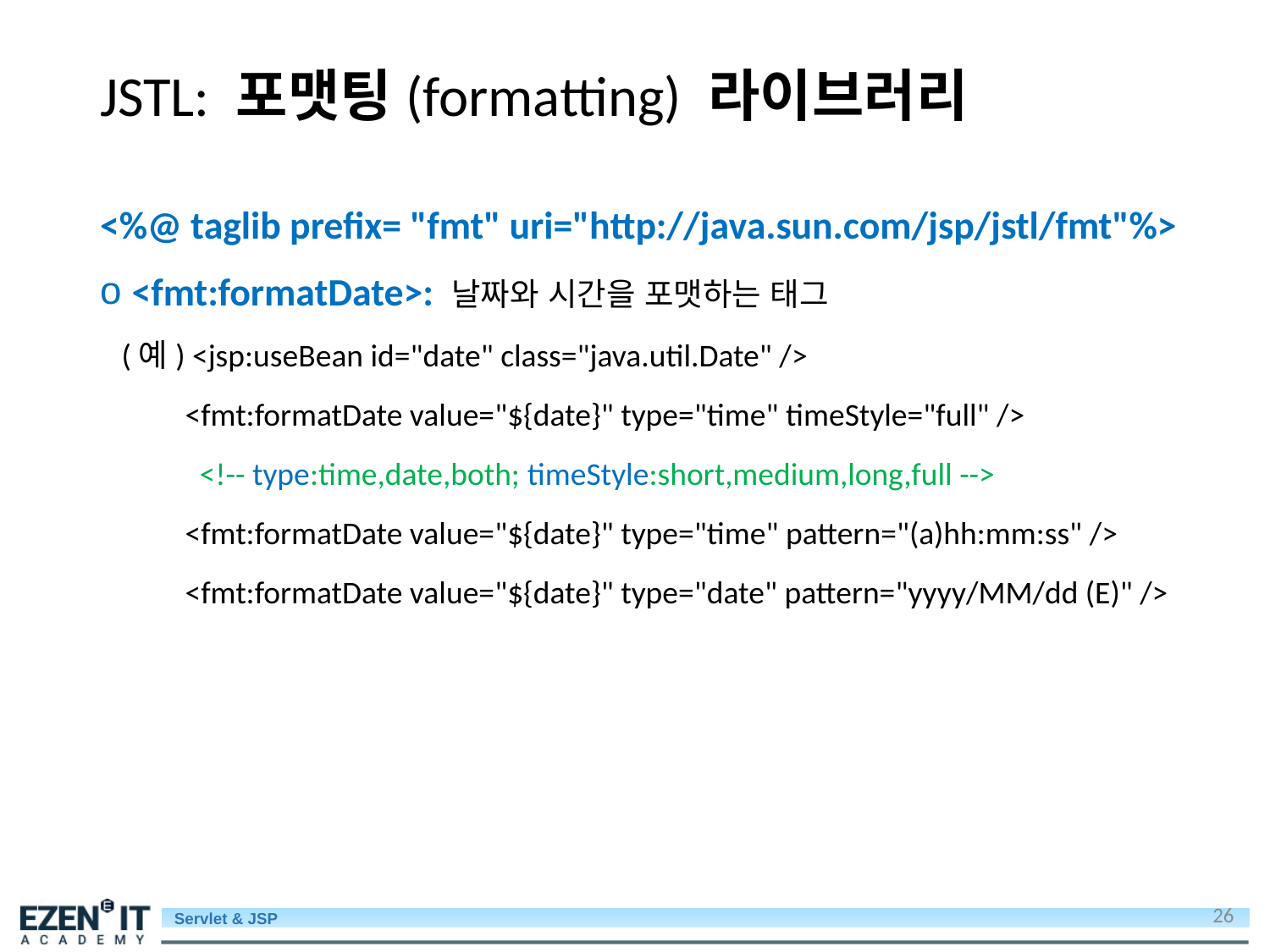

# JSTL: 포맷팅(formatting) 라이브러리
<%@ taglib prefix= "fmt" uri="http://java.sun.com/jsp/jstl/fmt"%>
<fmt:formatDate>: 날짜와 시간을 포맷하는 태그
   (예) <jsp:useBean id="date" class="java.util.Date" />
   <fmt:formatDate value="${date}" type="time" timeStyle="full" />
     <!-- type:time,date,both; timeStyle:short,medium,long,full -->
   <fmt:formatDate value="${date}" type="time" pattern="(a)hh:mm:ss" />
   <fmt:formatDate value="${date}" type="date" pattern="yyyy/MM/dd (E)" />
26